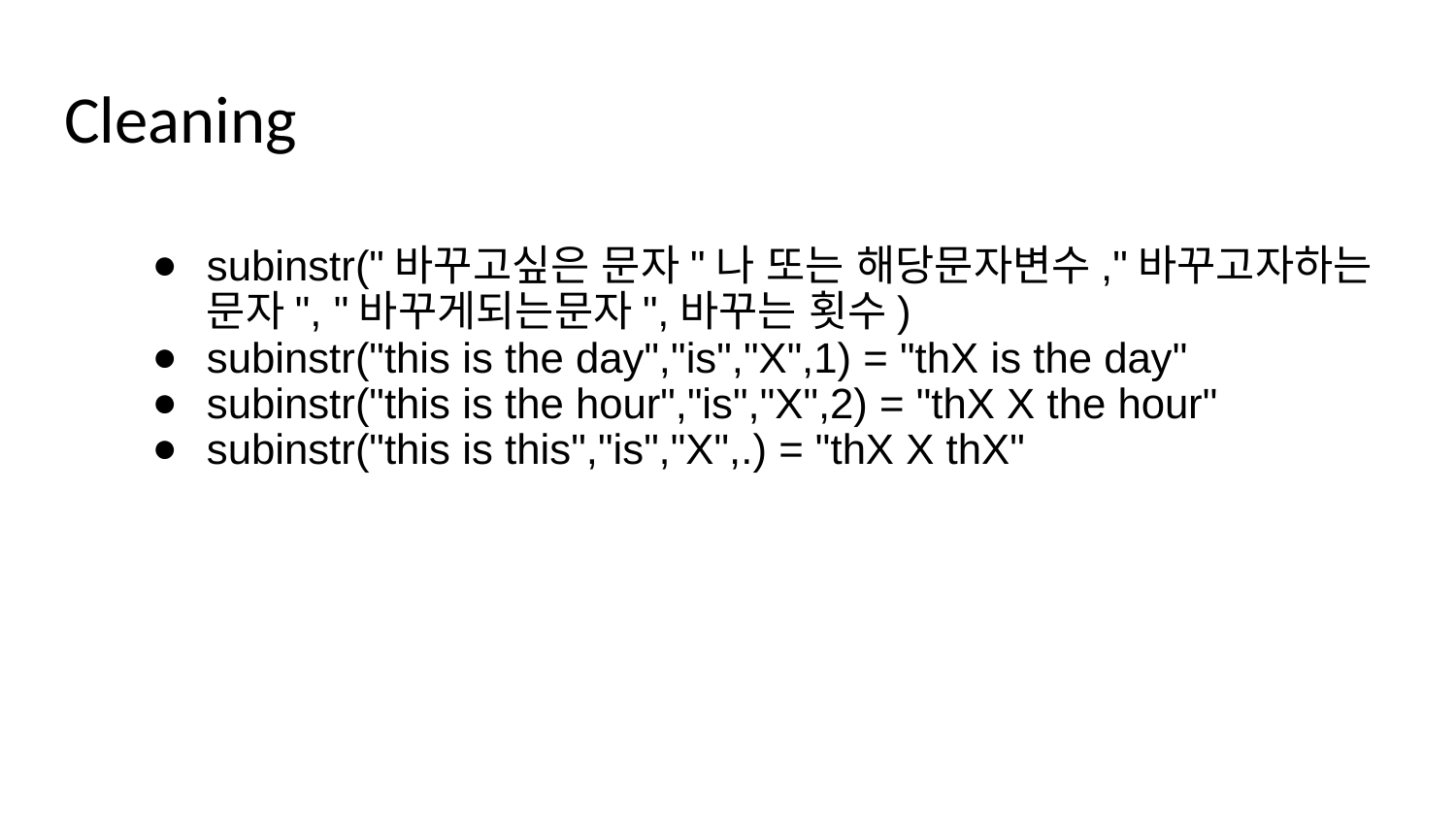

# Cleaning
subinstr("바꾸고싶은 문자"나 또는 해당문자변수,"바꾸고자하는 문자", "바꾸게되는문자",바꾸는 횟수)
subinstr("this is the day","is","X",1) = "thX is the day"
subinstr("this is the hour","is","X",2) = "thX X the hour"
subinstr("this is this","is","X",.) = "thX X thX"